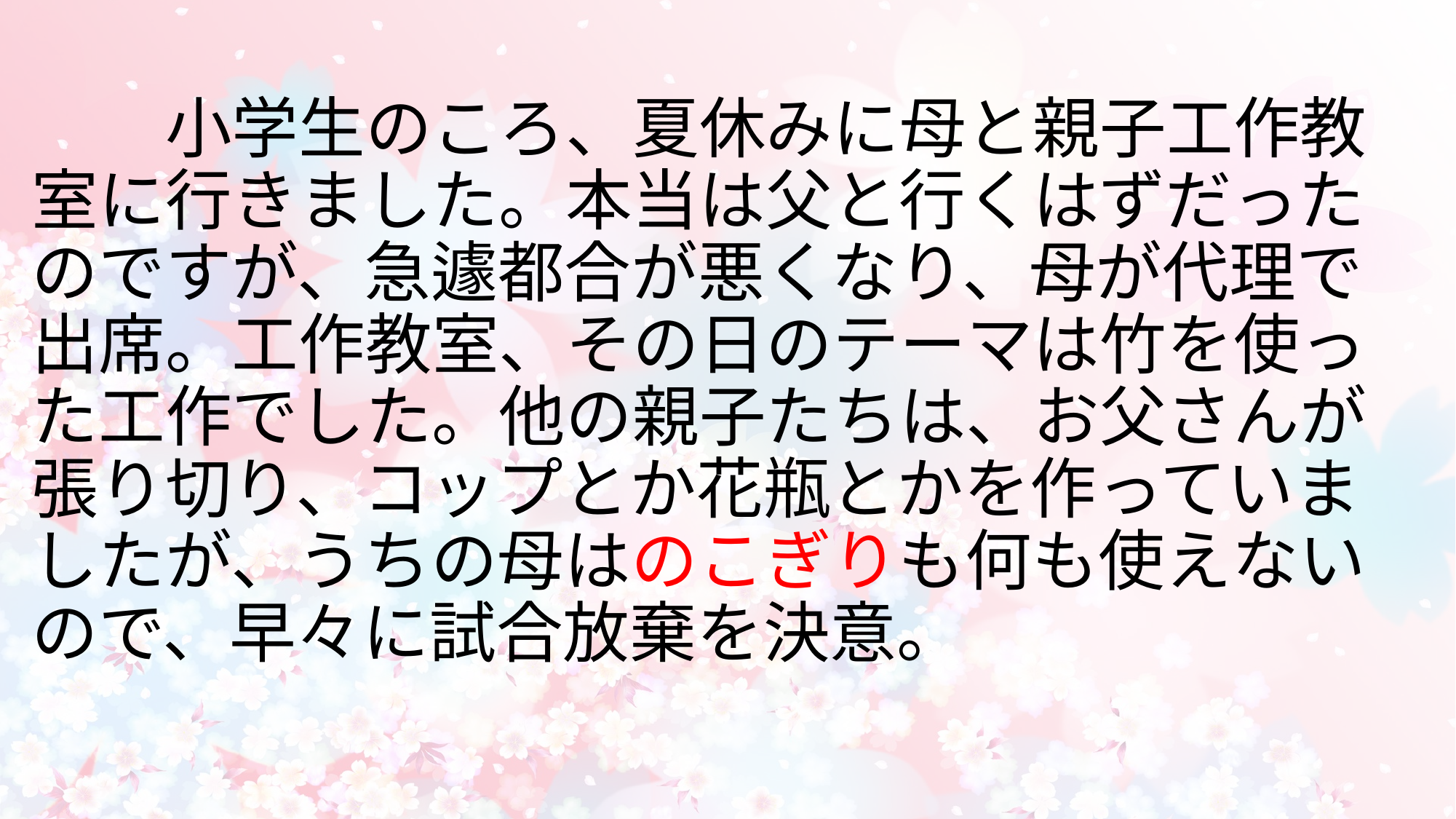

小学生のころ、夏休みに母と親子工作教室に行きました。本当は父と行くはずだったのですが、急遽都合が悪くなり、母が代理で出席。工作教室、その日のテーマは竹を使った工作でした。他の親子たちは、お父さんが張り切り、コップとか花瓶とかを作っていましたが、うちの母はのこぎりも何も使えないので、早々に試合放棄を決意。